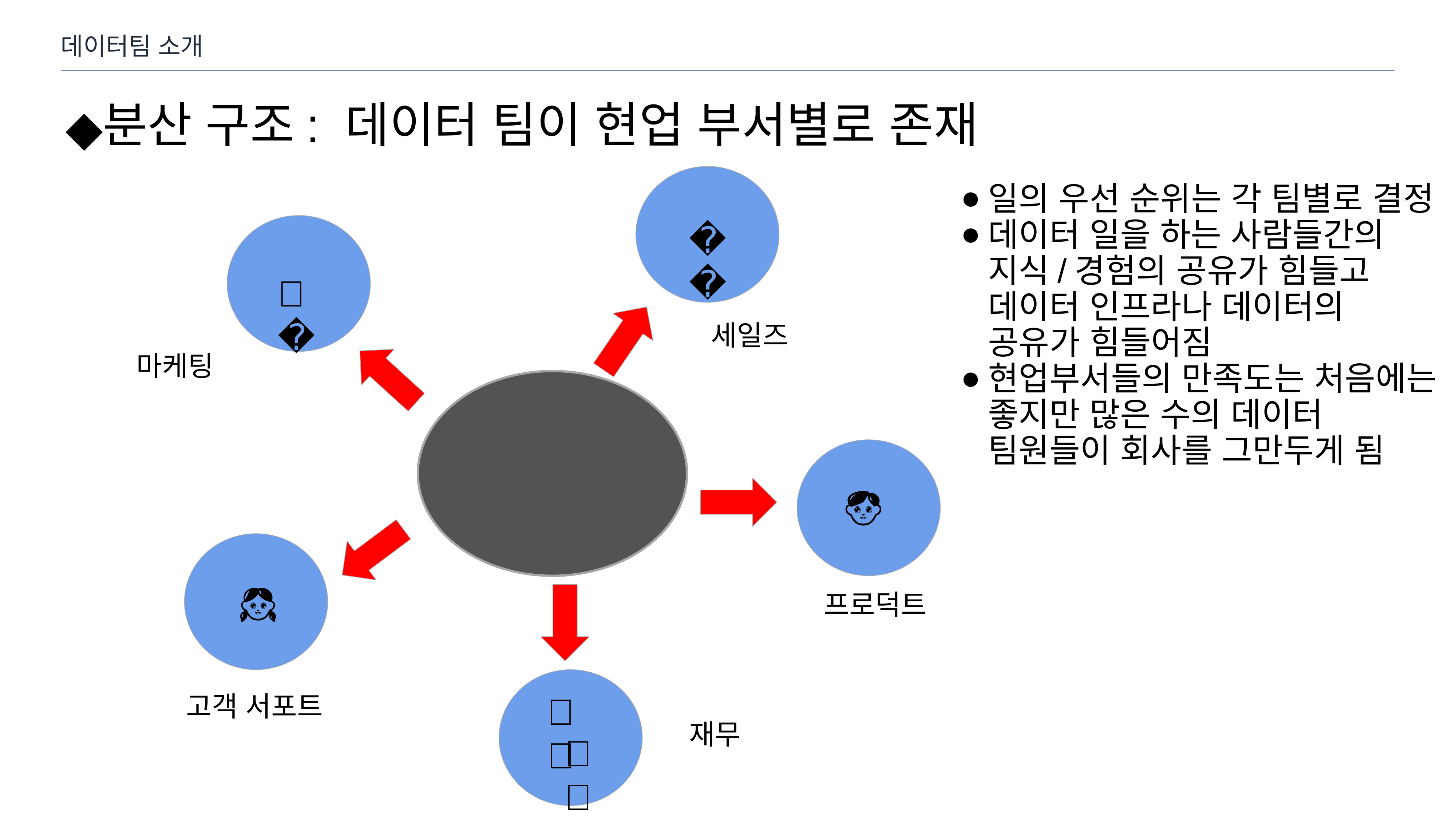

데이터팀 소개
분산 구조: 데이터 팀이 현업 부서별로 존재

일의 우선 순위는 각 팀별로 결정
데이터 일을 하는 사람들간의 지식/경험의 공유가 힘들고 데이터 인프라나 데이터의 공유가 힘들어짐
현업부서들의 만족도는 처음에는 좋지만 많은 수의 데이터 팀원들이 회사를 그만두게 됨
👧

👦
세일즈

마케팅

👦

  👧
프로덕트

고객 서포트
👦
재무
👧